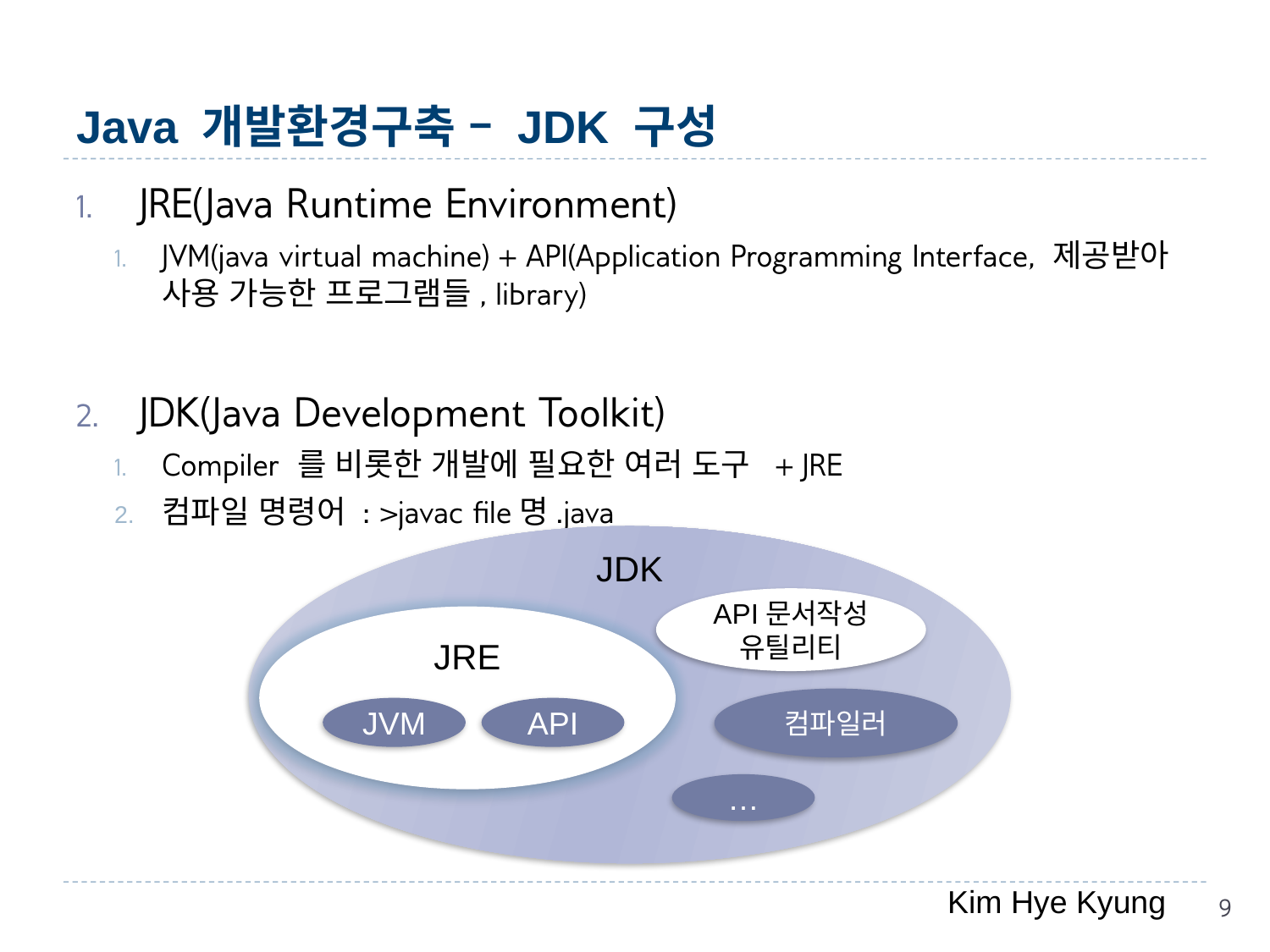

# Java 개발환경구축 – JDK 구성
JRE(Java Runtime Environment)
JVM(java virtual machine) + API(Application Programming Interface, 제공받아 사용 가능한 프로그램들, library)

JDK(Java Development Toolkit)
Compiler 를 비롯한 개발에 필요한 여러 도구  + JRE
컴파일 명령어 : >javac file명.java
JDK

API문서작성 유틸리티
JRE

컴파일러
JVM
API
…
9